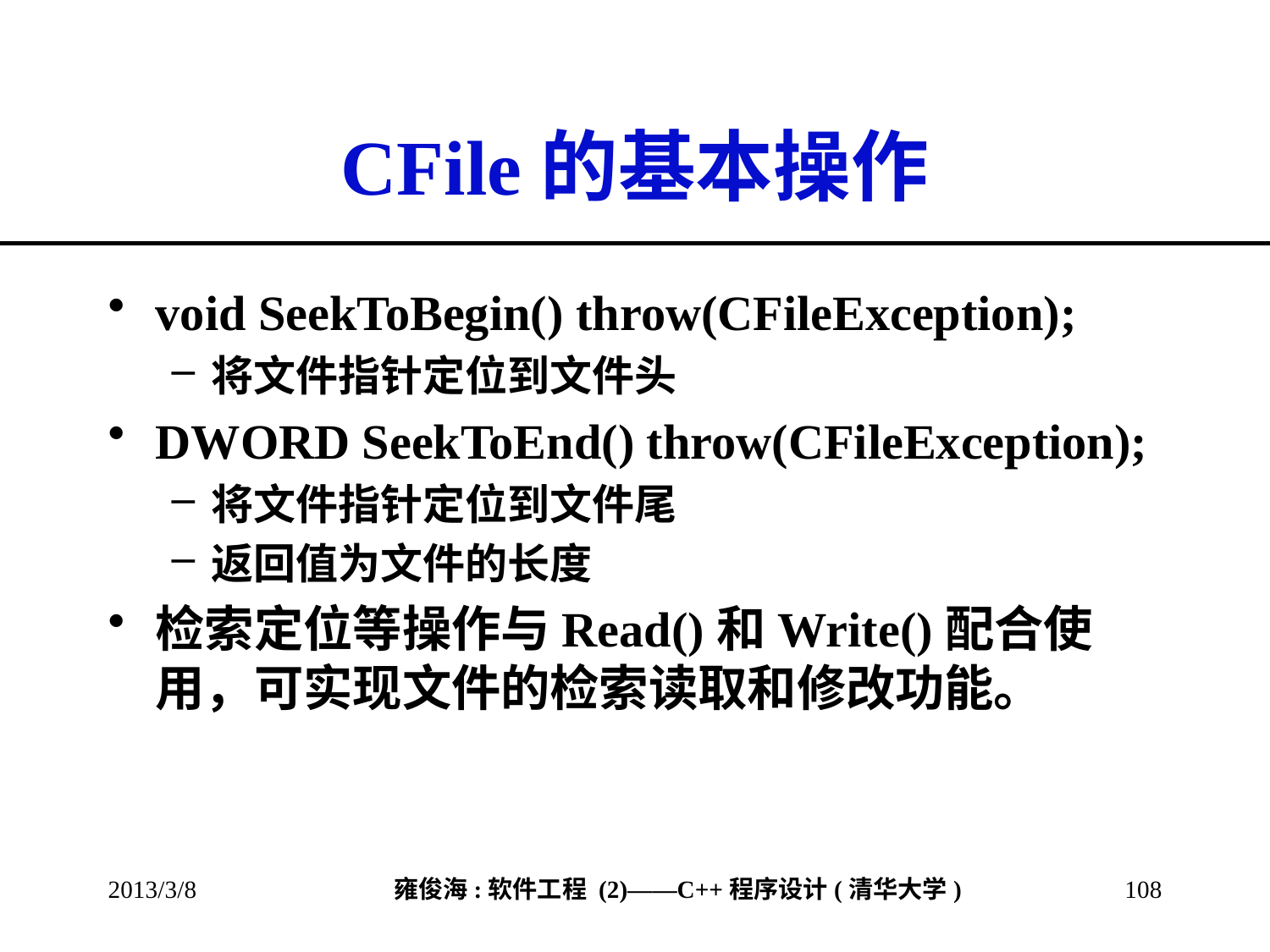

# CFile的基本操作
void SeekToBegin() throw(CFileException);
将文件指针定位到文件头
DWORD SeekToEnd() throw(CFileException);
将文件指针定位到文件尾
返回值为文件的长度
检索定位等操作与Read()和Write()配合使用，可实现文件的检索读取和修改功能。

2013/3/8
108